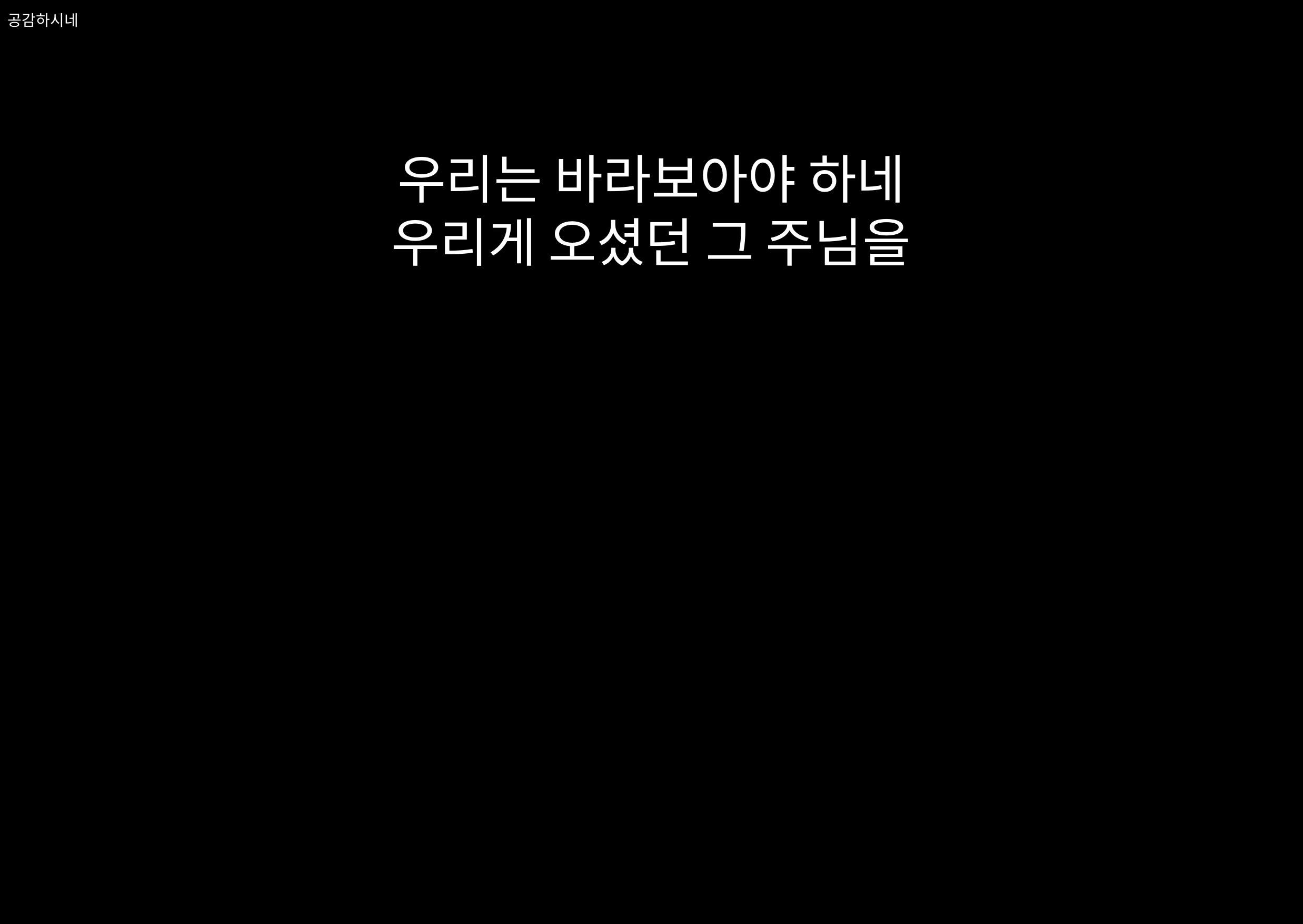

공감하시네
우리는 바라보아야 하네
우리게 오셨던 그 주님을